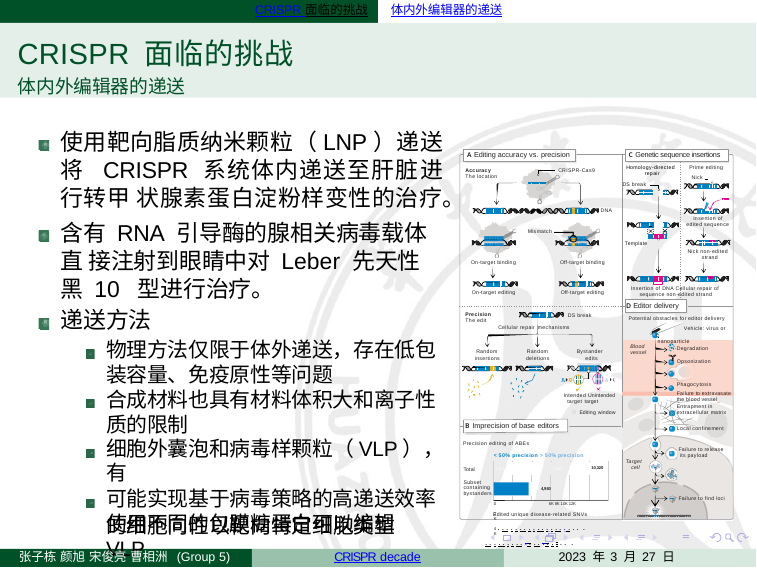

CRISPR 面临的挑战	体内外编辑器的递送
CRISPR 面临的挑战
体内外编辑器的递送

使用靶向脂质纳米颗粒（LNP）递送将  CRISPR 系统体内递送至肝脏进行转甲 状腺素蛋白淀粉样变性的治疗。
含有 RNA 引导酶的腺相关病毒载体直 接注射到眼睛中对 Leber 先天性黑 10  型进行治疗。
递送方法
物理方法仅限于体外递送，存在低包 装容量、免疫原性等问题
合成材料也具有材料体积大和离子性 质的限制
细胞外囊泡和病毒样颗粒（VLP），有
可能实现基于病毒策略的高递送效率 使用不同的包膜糖蛋白可以编辑 VLP

A Editing accuracy vs. precision
Accuracy	CRISPR-Cas9
The location
C Genetic sequence insertions

Prime editing  Nick
Homology-directed  repair
DS break

DNA
Insertion of  edited sequence

Mismatch

Template

Nick non-edited  strand
On-target binding
Off-target binding
Insertion of DNA Cellular repair of  sequence non-edited strand
D Editor delivery
Off-target editing
On-target editing
Precision
The edit

Potential obstacles for editor delivery
Vehicle: virus or
DS break

Cellular repair mechanisms

 	 nanoparticle

Blood
Degradation
Opsonization  Phagocytosis
Failure to extravasate  the blood vessel
Random  insertions
Random  deletions
Bystander  edits
vessel

Intended Unintended  target target
Editing window

B Imprecision of base editors

Entrapment in  extracellular matrix
Local confinement
Precision editing of ABEs

< 50% precision > 50% precision
Failure to release  its payload

Target  cell
Total              5,314	4,907

Subset
10,320

containing  bystanders
0 2K 4K
1,289 4,980
Failure to find loci

6K 8K 10K 12K
Edited unique disease-related SNVs
的细胞向性以靶向特定细胞类型
. . . . . . . . . . . . . . . . . . . .
. . . . . . . . . . . . . . . . . . . .
2023 年 3 月 27 日	17 / 22

张子栋 颜旭 宋俊亮 曹相洲 (Group 5)
CRISPR decade